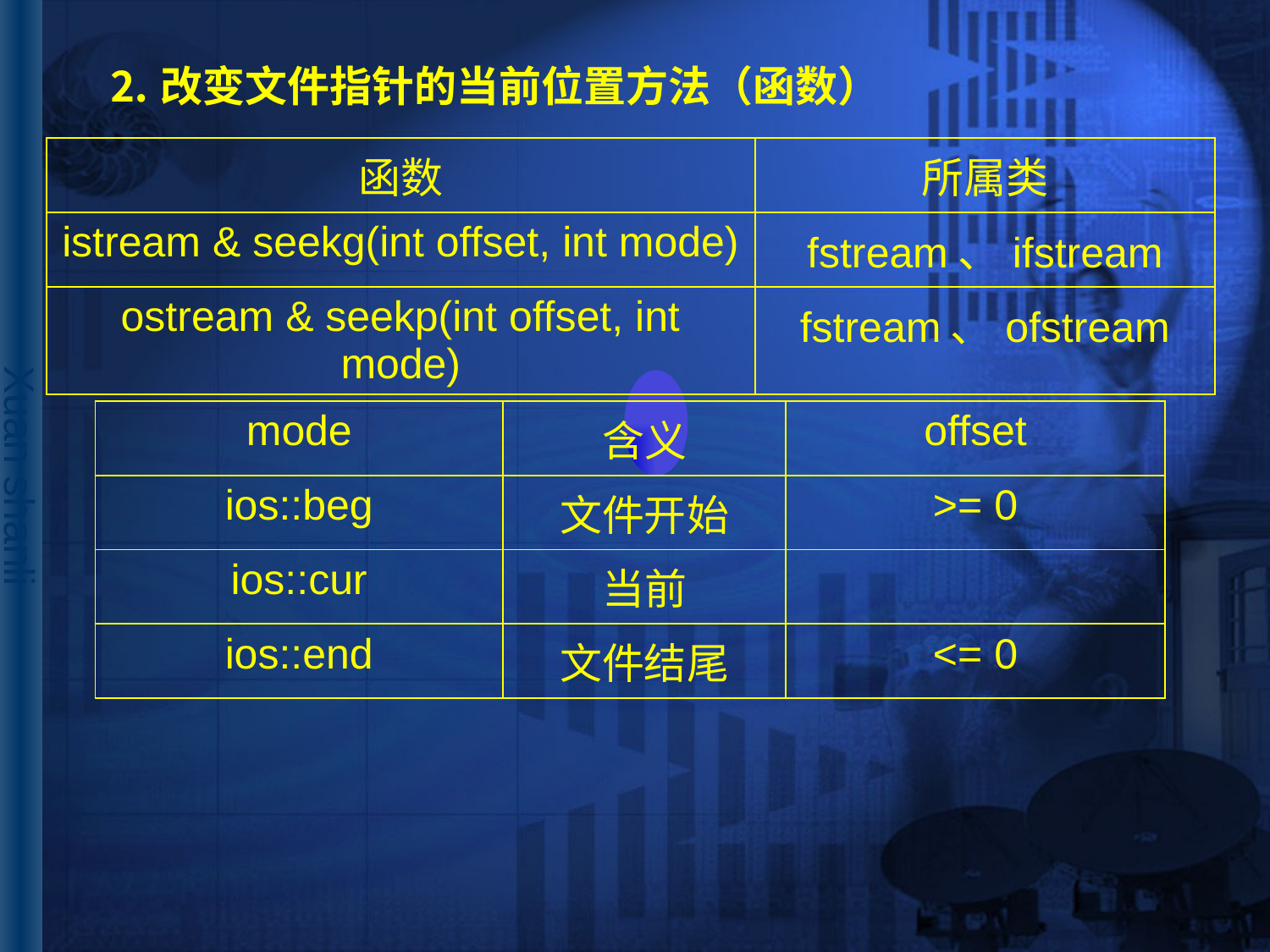

# ⒉改变文件指针的当前位置方法（函数）
| 函数 | 所属类 |
| --- | --- |
| istream & seekg(int offset, int mode) | fstream、ifstream |
| ostream & seekp(int offset, int mode) | fstream、ofstream |
| mode | 含义 | offset |
| --- | --- | --- |
| ios::beg | 文件开始 | >= 0 |
| ios::cur | 当前 |  |
| ios::end | 文件结尾 | <= 0 |